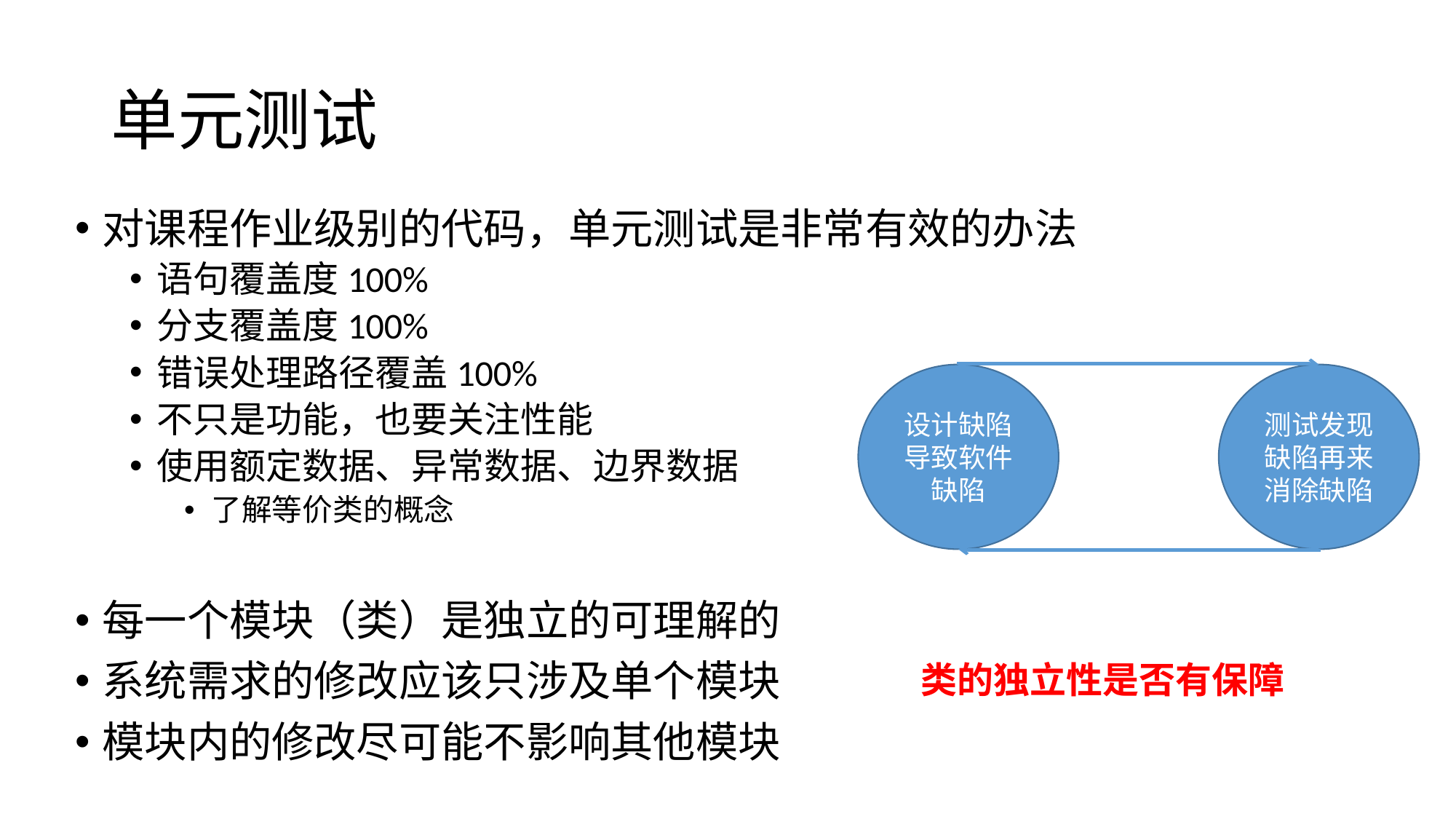

# 单元测试
对课程作业级别的代码，单元测试是非常有效的办法
语句覆盖度100%
分支覆盖度100%
错误处理路径覆盖100%
不只是功能，也要关注性能
使用额定数据、异常数据、边界数据
了解等价类的概念
设计缺陷导致软件缺陷
测试发现缺陷再来消除缺陷
每一个模块（类）是独立的可理解的
系统需求的修改应该只涉及单个模块
模块内的修改尽可能不影响其他模块
类的独立性是否有保障